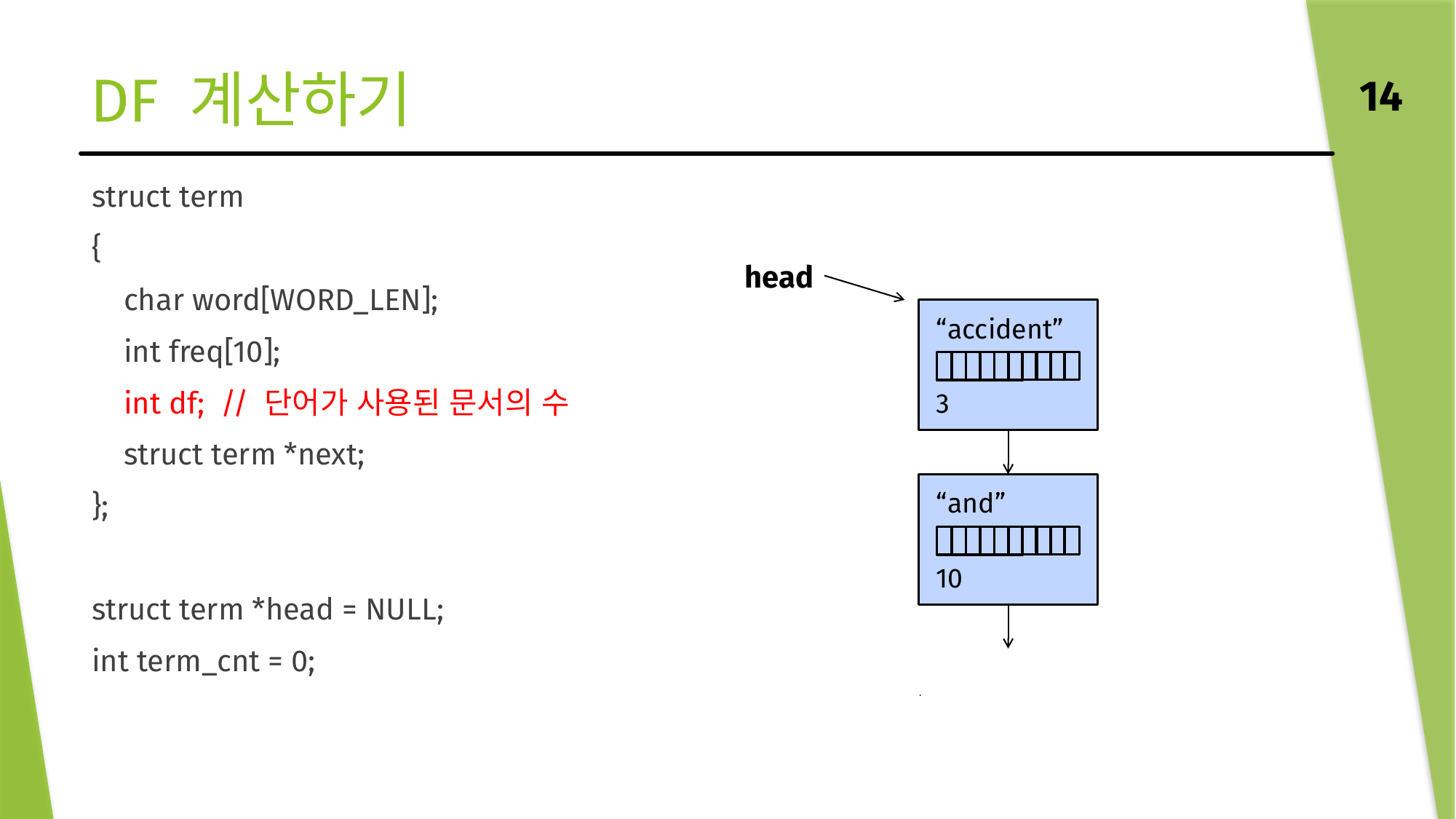

# DF 계산하기
14
struct term
{
    char word[WORD_LEN];
    int freq[10];
    int df;  // 단어가 사용된 문서의 수
    struct term *next;
};

struct term *head = NULL;
int term_cnt = 0;

head
 “accident”

 3

 “and”

 10